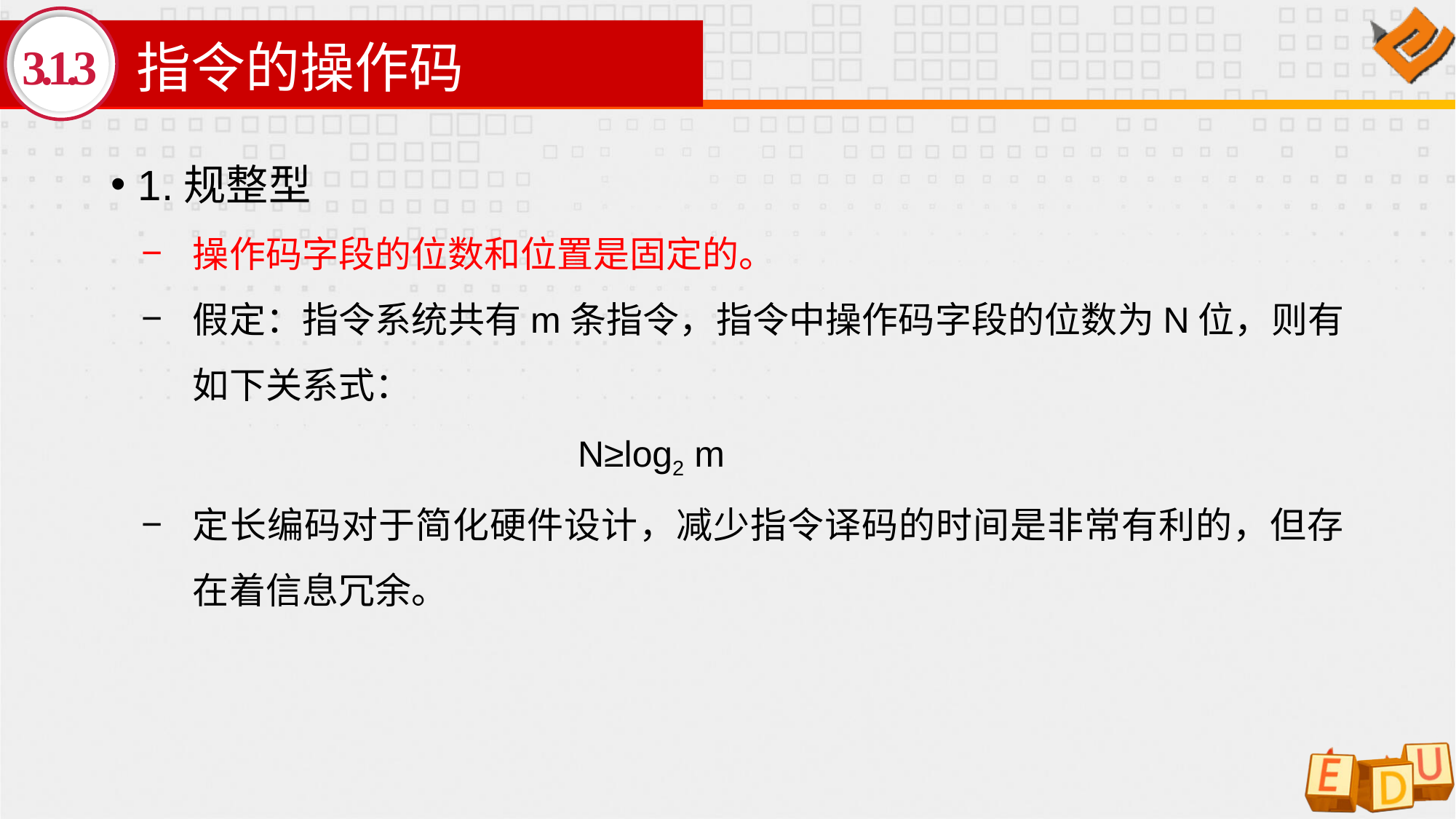

# 指令的操作码
3.1.3
1.规整型
操作码字段的位数和位置是固定的。
假定：指令系统共有m条指令，指令中操作码字段的位数为N位，则有如下关系式：
				N≥log2 m
定长编码对于简化硬件设计，减少指令译码的时间是非常有利的，但存在着信息冗余。